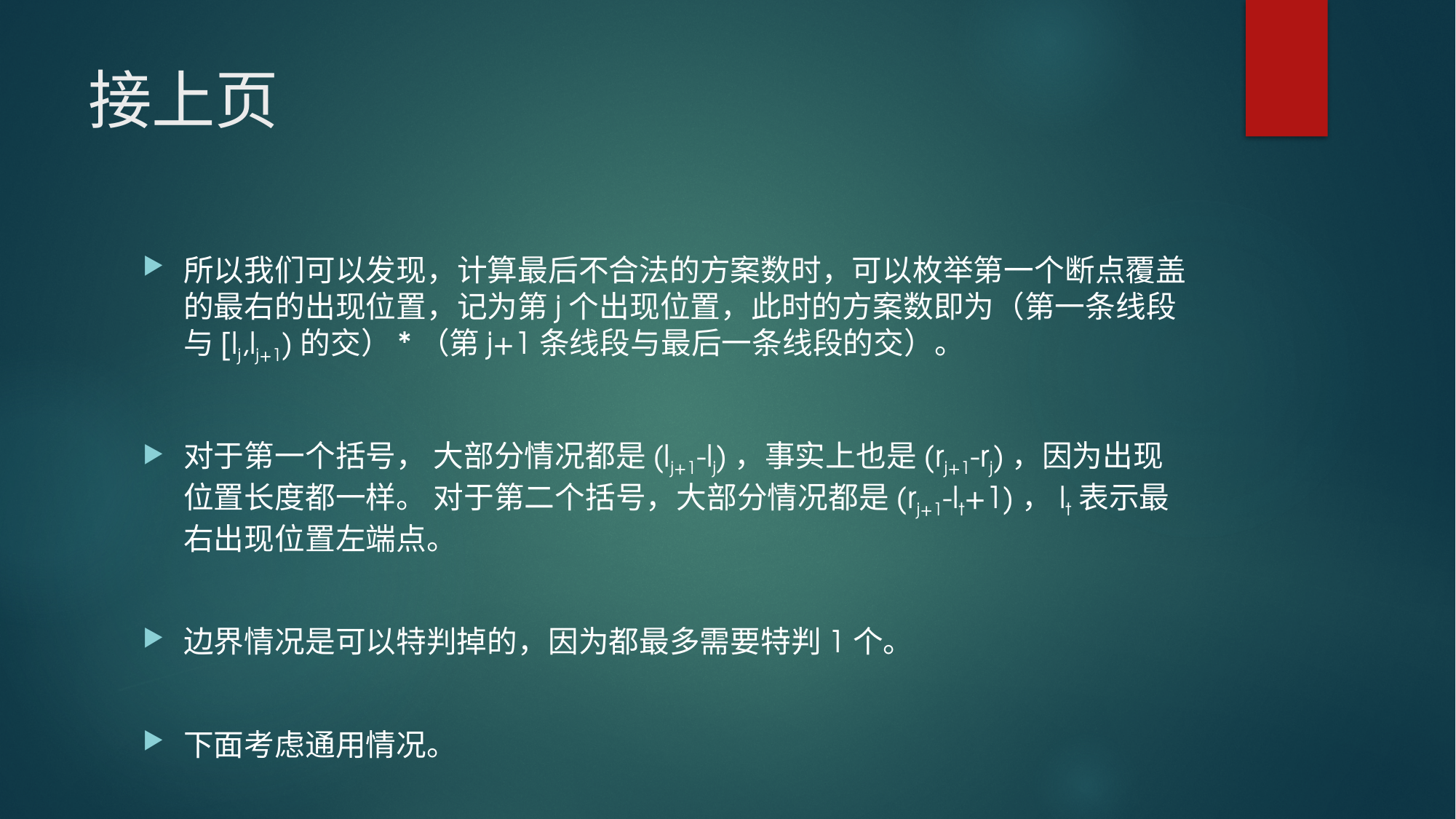

# 接上页
所以我们可以发现，计算最后不合法的方案数时，可以枚举第一个断点覆盖的最右的出现位置，记为第j个出现位置，此时的方案数即为（第一条线段与[lj,lj+1)的交）*（第j+1条线段与最后一条线段的交）。

对于第一个括号， 大部分情况都是(lj+1-lj)，事实上也是(rj+1-rj)，因为出现位置长度都一样。 对于第二个括号，大部分情况都是(rj+1-lt+1)，lt表示最右出现位置左端点。

边界情况是可以特判掉的，因为都最多需要特判1个。

下面考虑通用情况。